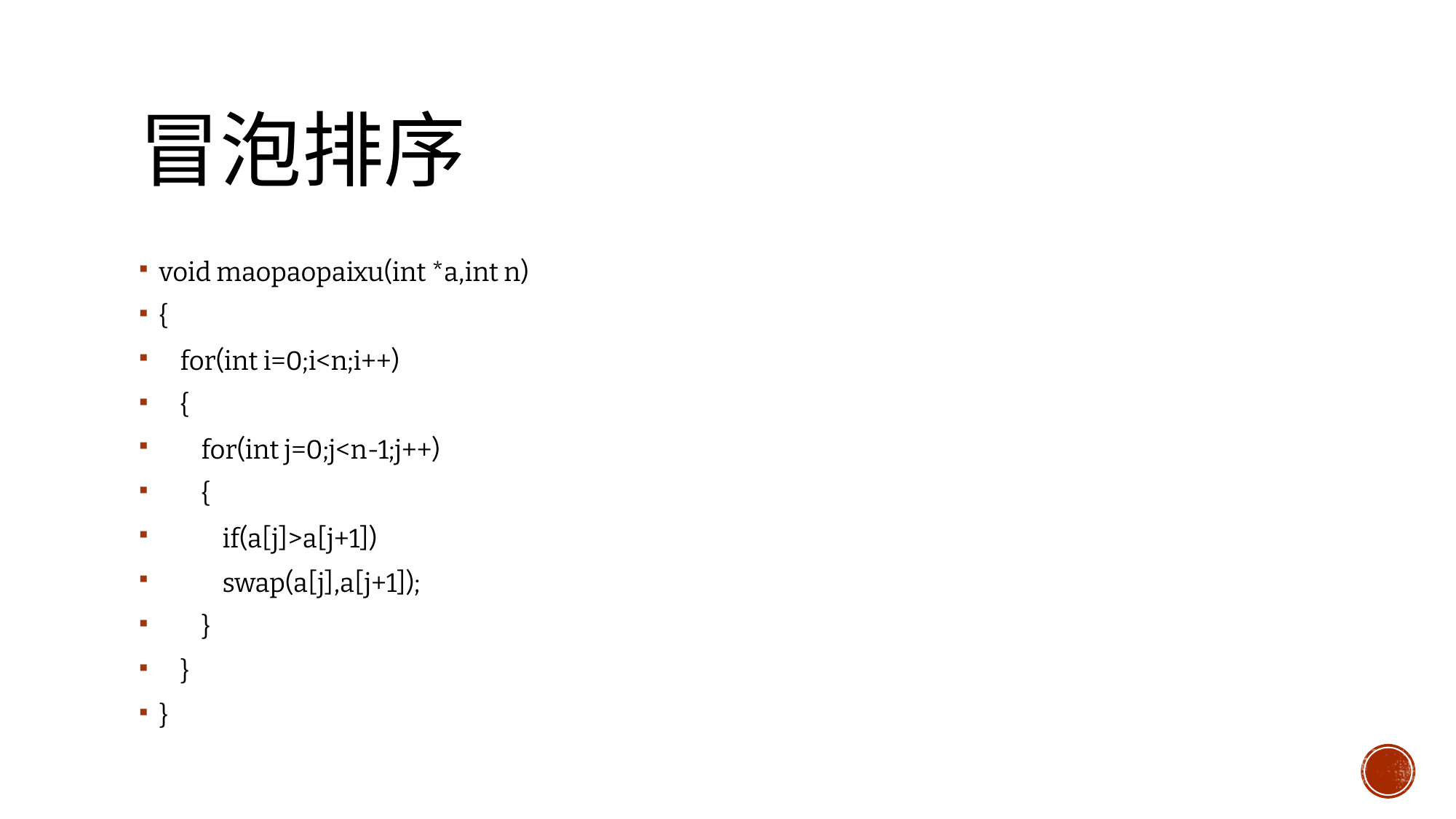

# 冒泡排序
void maopaopaixu(int *a,int n)
{
    for(int i=0;i<n;i++)
    {
        for(int j=0;j<n-1;j++)
        {
            if(a[j]>a[j+1])
            swap(a[j],a[j+1]);
        }
    }
}